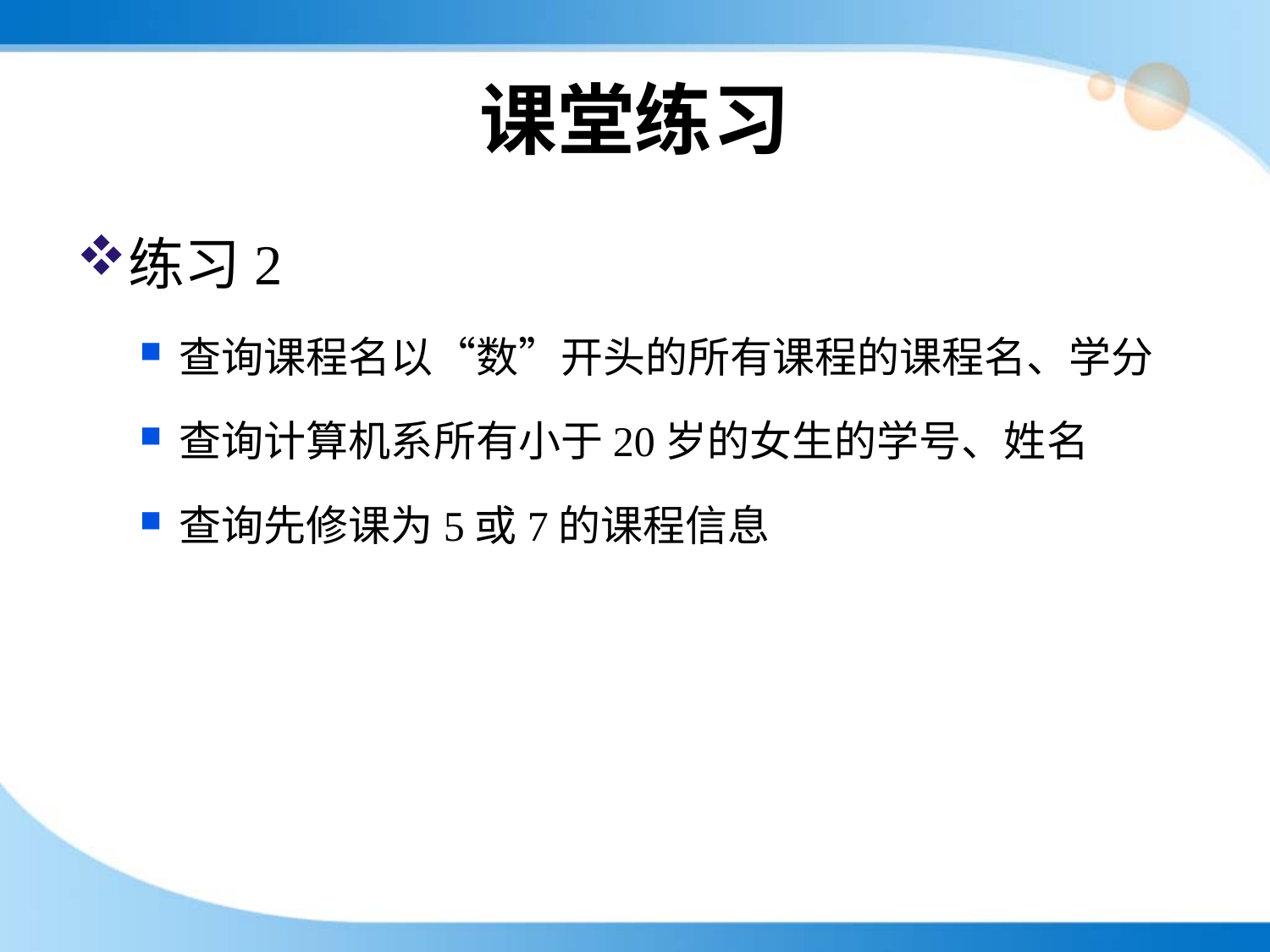

# 课堂练习
练习2
查询课程名以“数”开头的所有课程的课程名、学分
查询计算机系所有小于20岁的女生的学号、姓名
查询先修课为5或7的课程信息